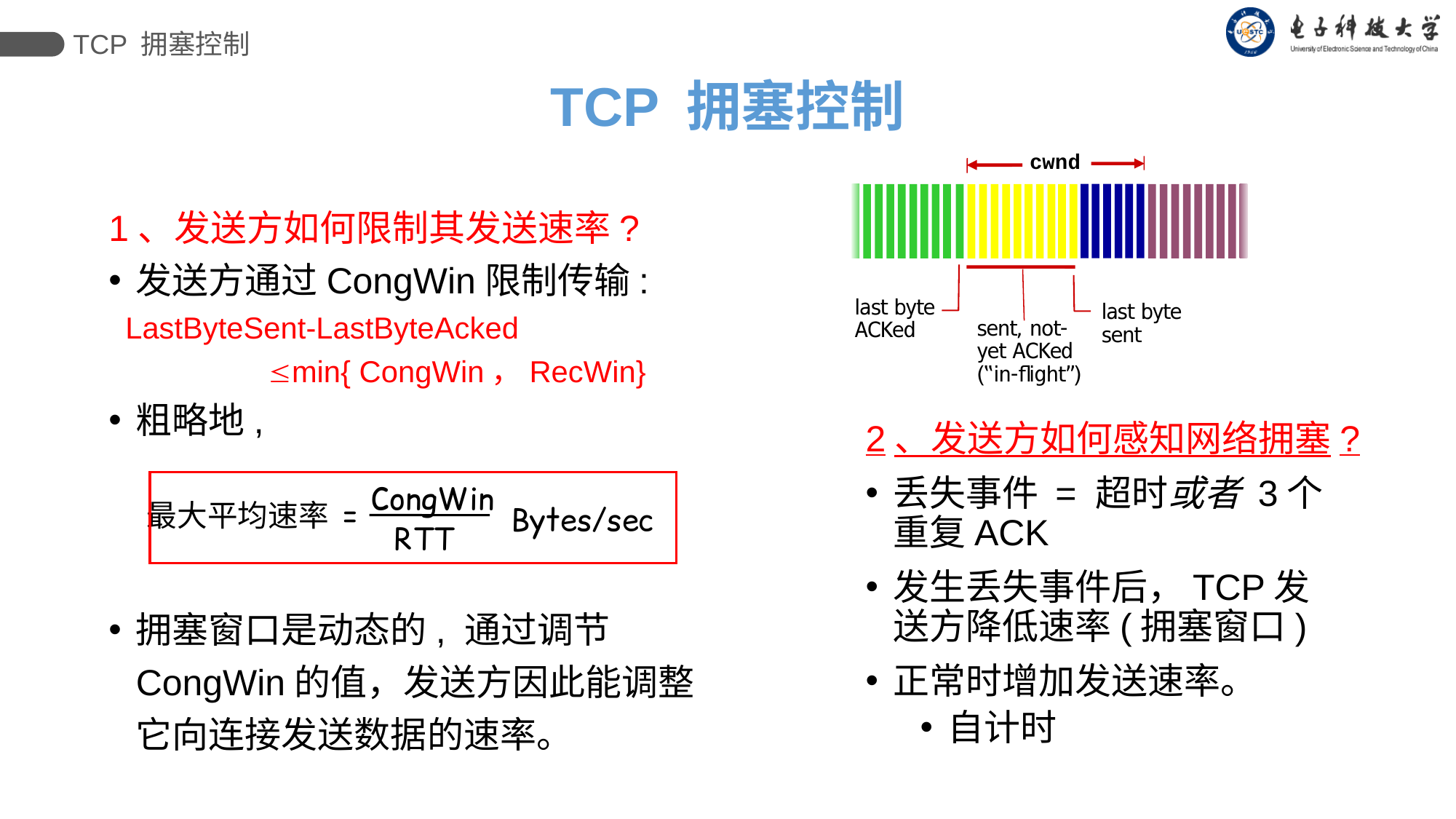

TCP 拥塞控制

TCP 拥塞控制
cwnd

1、发送方如何限制其发送速率?
发送方通过CongWin限制传输:
  LastByteSent-LastByteAcked
                   ≤min{ CongWin，RecWin}
粗略地,

拥塞窗口是动态的, 通过调节CongWin的值，发送方因此能调整它向连接发送数据的速率。

last byte
ACKed
last byte sent
sent, not-yet ACKed
(“in-flight”)
2、发送方如何感知网络拥塞?
丢失事件 = 超时或者 3个重复ACK
发生丢失事件后，TCP发送方降低速率(拥塞窗口)
正常时增加发送速率。
自计时

CongWin
最大平均速率 =
Bytes/sec
RTT